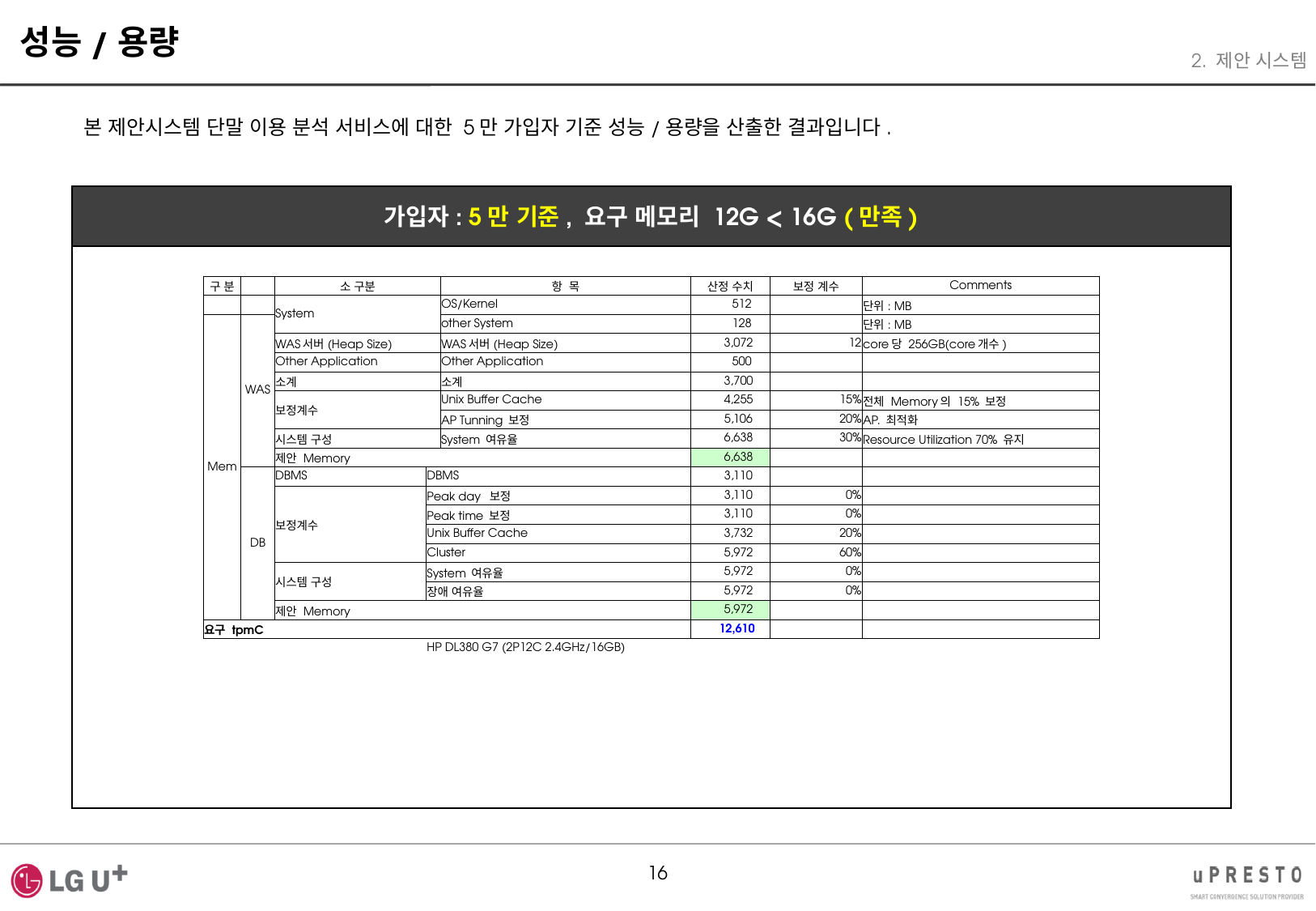

성능/용량
2. 제안 시스템
본 제안시스템 단말 이용 분석 서비스에 대한 5만 가입자 기준 성능/용량을 산출한 결과입니다.
가입자: 5만 기준, 요구 메모리 12G < 16G (만족)

| 구 분 |  | 소 구분 |  | 항 목 | 산정 수치 | 보정 계수 | Comments |
| --- | --- | --- | --- | --- | --- | --- | --- |
|  |  | System |  | OS/Kernel | 512 |  | 단위: MB |
| Mem | WAS |  |  | other System | 128 |  | 단위: MB |
|  |  | WAS서버(Heap Size) |  | WAS서버(Heap Size) | 3,072 | 12 | core당 256GB(core개수) |
|  |  | Other Application |  | Other Application | 500 |  |  |
|  |  | 소계 |  | 소계 | 3,700 |  |  |
|  |  | 보정계수 |  | Unix Buffer Cache | 4,255 | 15% | 전체 Memory의 15% 보정 |
|  |  |  |  | AP Tunning 보정 | 5,106 | 20% | AP. 최적화 |
|  |  | 시스템 구성 |  | System 여유율 | 6,638 | 30% | Resource Utilization 70% 유지 |
|  |  | 제안 Memory |  |  | 6,638 |  |  |
|  | DB | DBMS | DBMS |  | 3,110 |  |  |
|  |  | 보정계수 | Peak day 보정 |  | 3,110 | 0% |  |
|  |  |  | Peak time 보정 |  | 3,110 | 0% |  |
|  |  |  | Unix Buffer Cache |  | 3,732 | 20% |  |
|  |  |  | Cluster |  | 5,972 | 60% |  |
|  |  | 시스템 구성 | System 여유율 |  | 5,972 | 0% |  |
|  |  |  | 장애 여유율 |  | 5,972 | 0% |  |
|  |  | 제안 Memory |  |  | 5,972 |  |  |
| 요구 tpmC |  |  |  |  | 12,610 |  |  |
|  |  |  | HP DL380 G7 (2P12C 2.4GHz/16GB) |  |  |  |  |